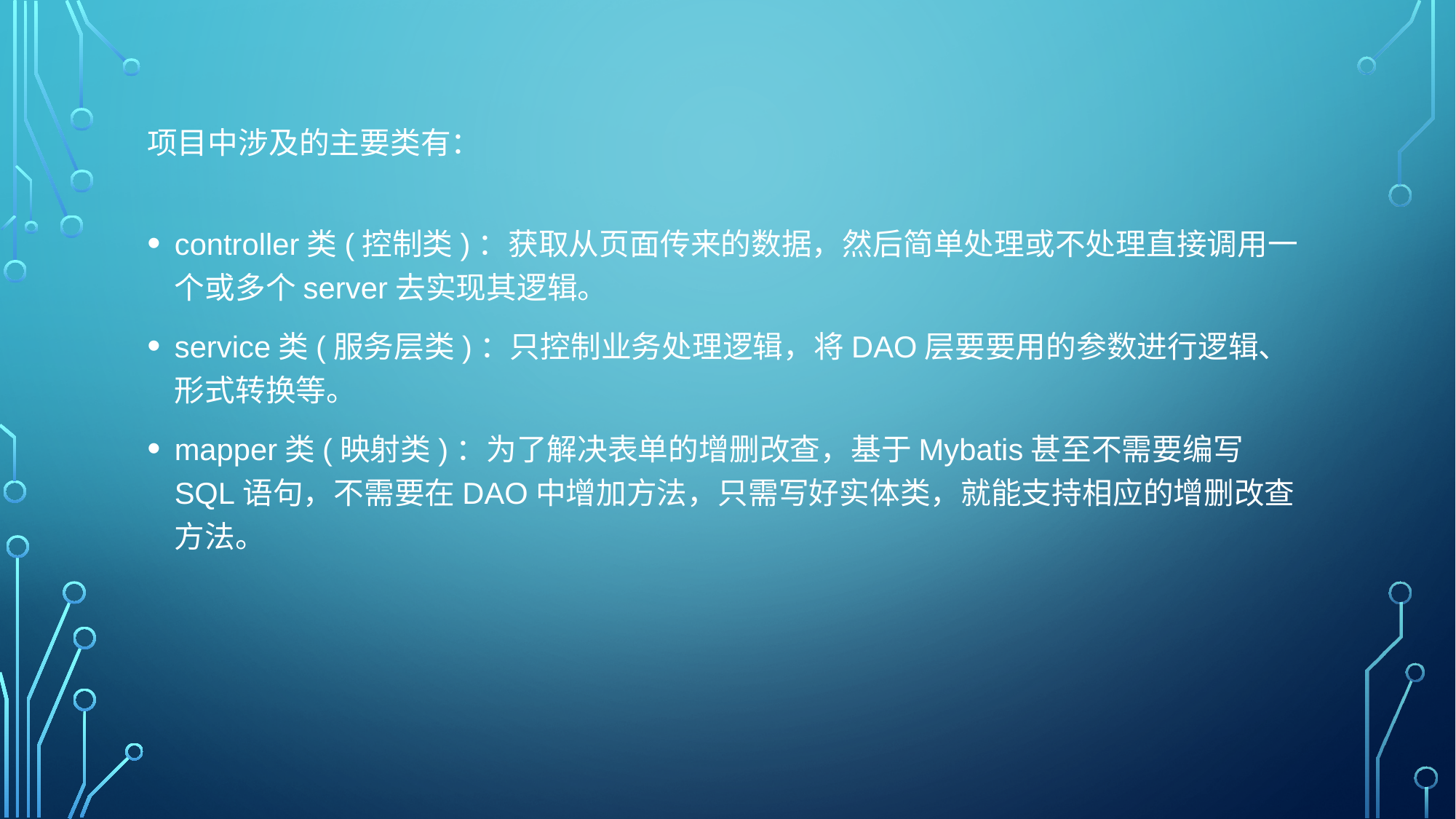

# 项目中涉及的主要类有：
controller类(控制类)：获取从页面传来的数据，然后简单处理或不处理直接调用一个或多个server去实现其逻辑。
service类(服务层类)：只控制业务处理逻辑，将DAO层要要用的参数进行逻辑、形式转换等。
mapper类(映射类)：为了解决表单的增删改查，基于Mybatis甚至不需要编写SQL语句，不需要在DAO中增加方法，只需写好实体类，就能支持相应的增删改查方法。